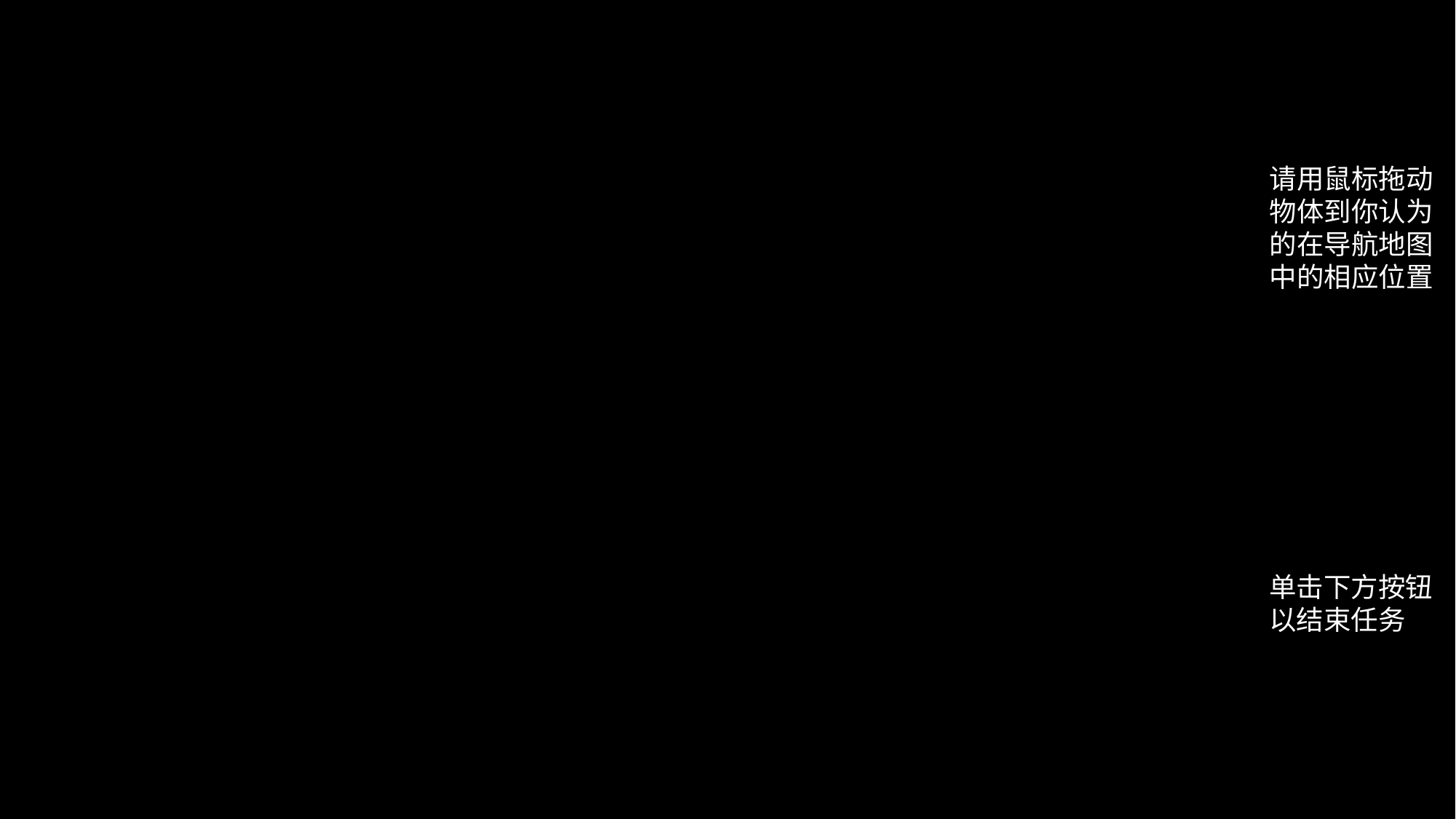

请用鼠标拖动物体到你认为的在导航地图中的相应位置
单击下方按钮
以结束任务